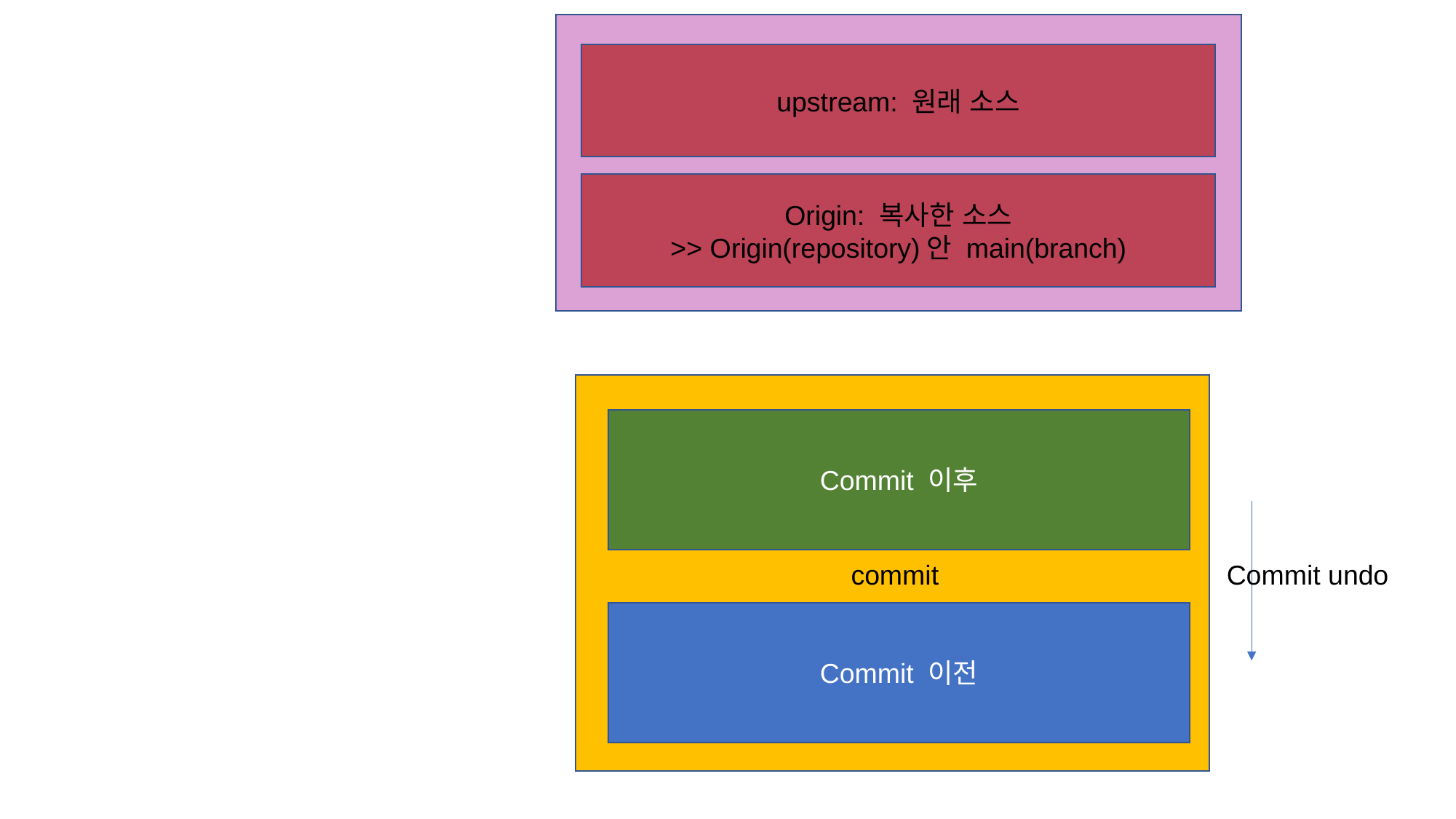

remote

				        upstream: 원래 소스

Origin: 복사한 소스
>> Origin(repository)안 main(branch)

Commit 이후
commit
Commit undo
Commit 이전